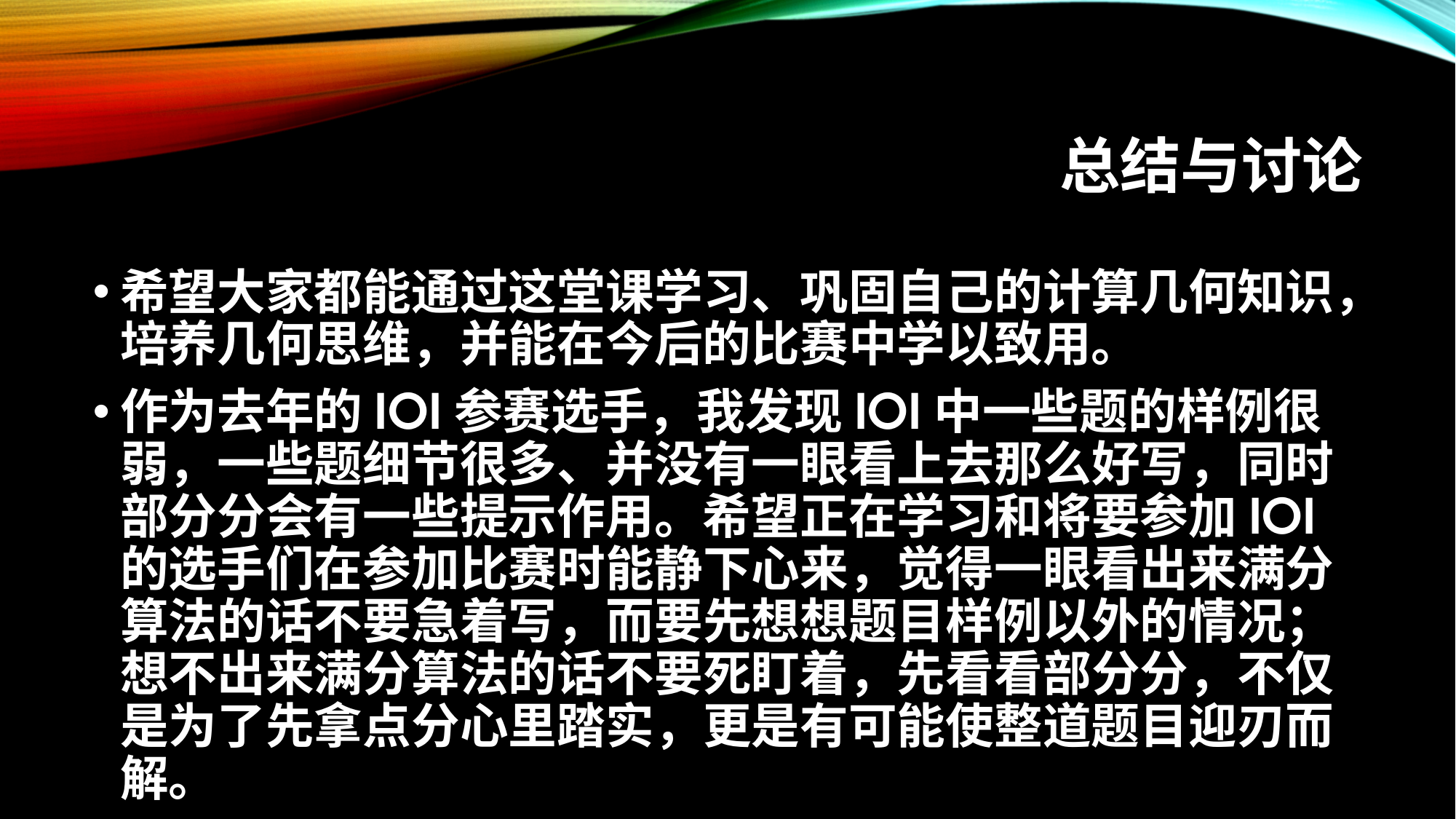

# 总结与讨论
希望大家都能通过这堂课学习、巩固自己的计算几何知识，培养几何思维，并能在今后的比赛中学以致用。
作为去年的IOI参赛选手，我发现IOI中一些题的样例很弱，一些题细节很多、并没有一眼看上去那么好写，同时部分分会有一些提示作用。希望正在学习和将要参加IOI的选手们在参加比赛时能静下心来，觉得一眼看出来满分算法的话不要急着写，而要先想想题目样例以外的情况；想不出来满分算法的话不要死盯着，先看看部分分，不仅是为了先拿点分心里踏实，更是有可能使整道题目迎刃而解。